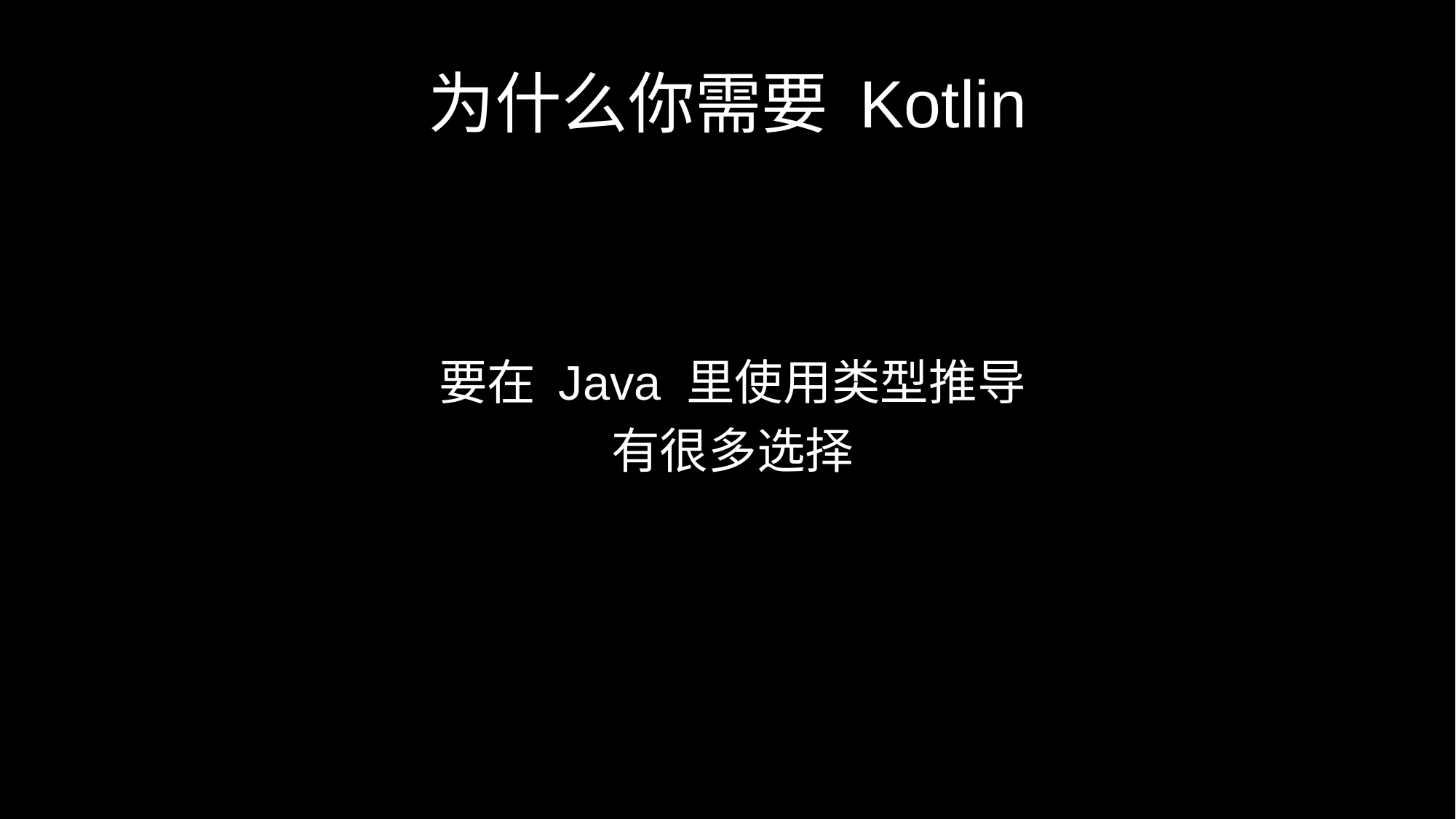

# 为什么你需要 Kotlin
要在 Java 里使用类型推导
有很多选择